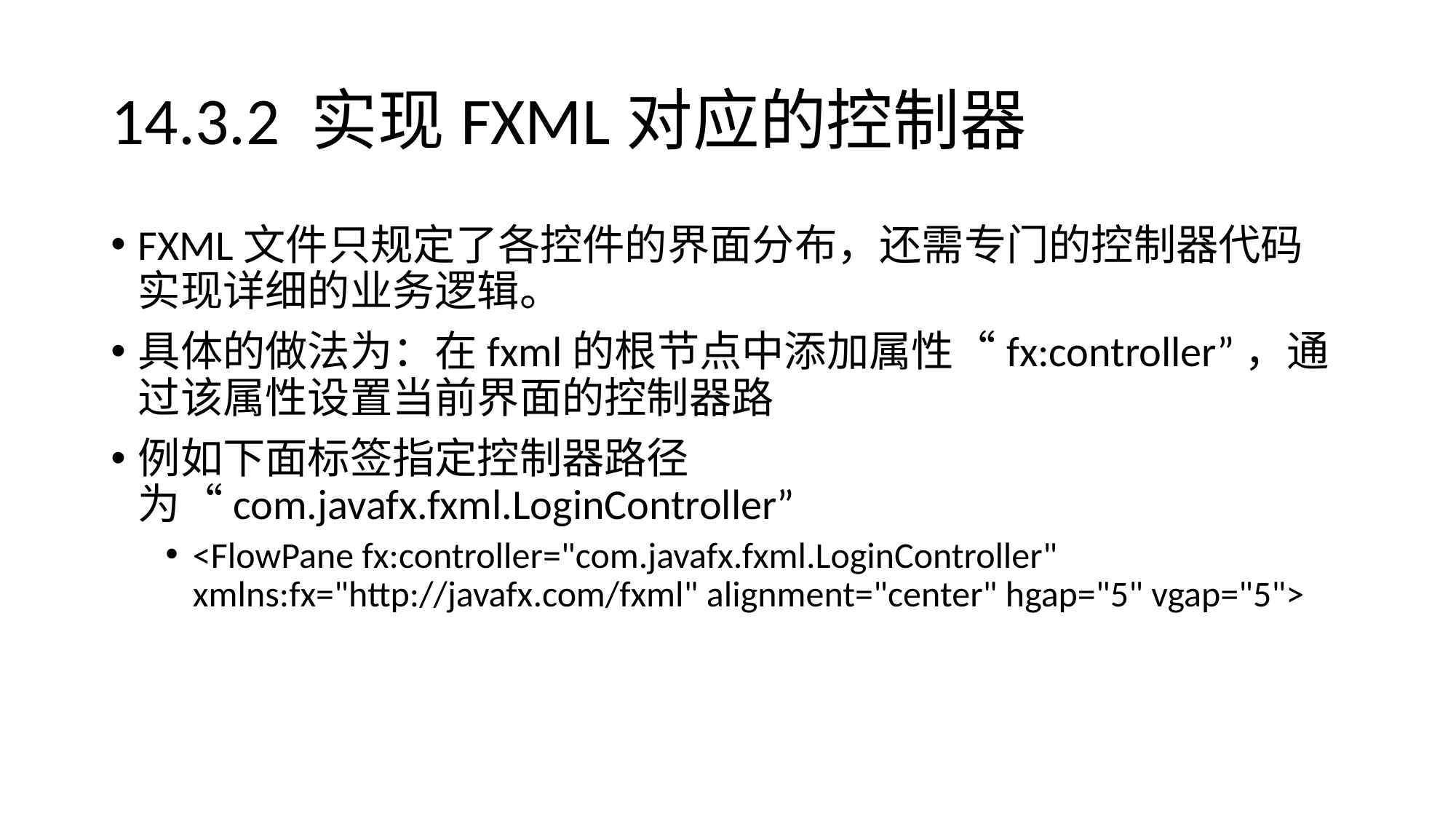

# 14.3.2 实现FXML对应的控制器
FXML文件只规定了各控件的界面分布，还需专门的控制器代码实现详细的业务逻辑。
具体的做法为：在fxml的根节点中添加属性“fx:controller”，通过该属性设置当前界面的控制器路
例如下面标签指定控制器路径为“com.javafx.fxml.LoginController”
<FlowPane fx:controller="com.javafx.fxml.LoginController" xmlns:fx="http://javafx.com/fxml" alignment="center" hgap="5" vgap="5">